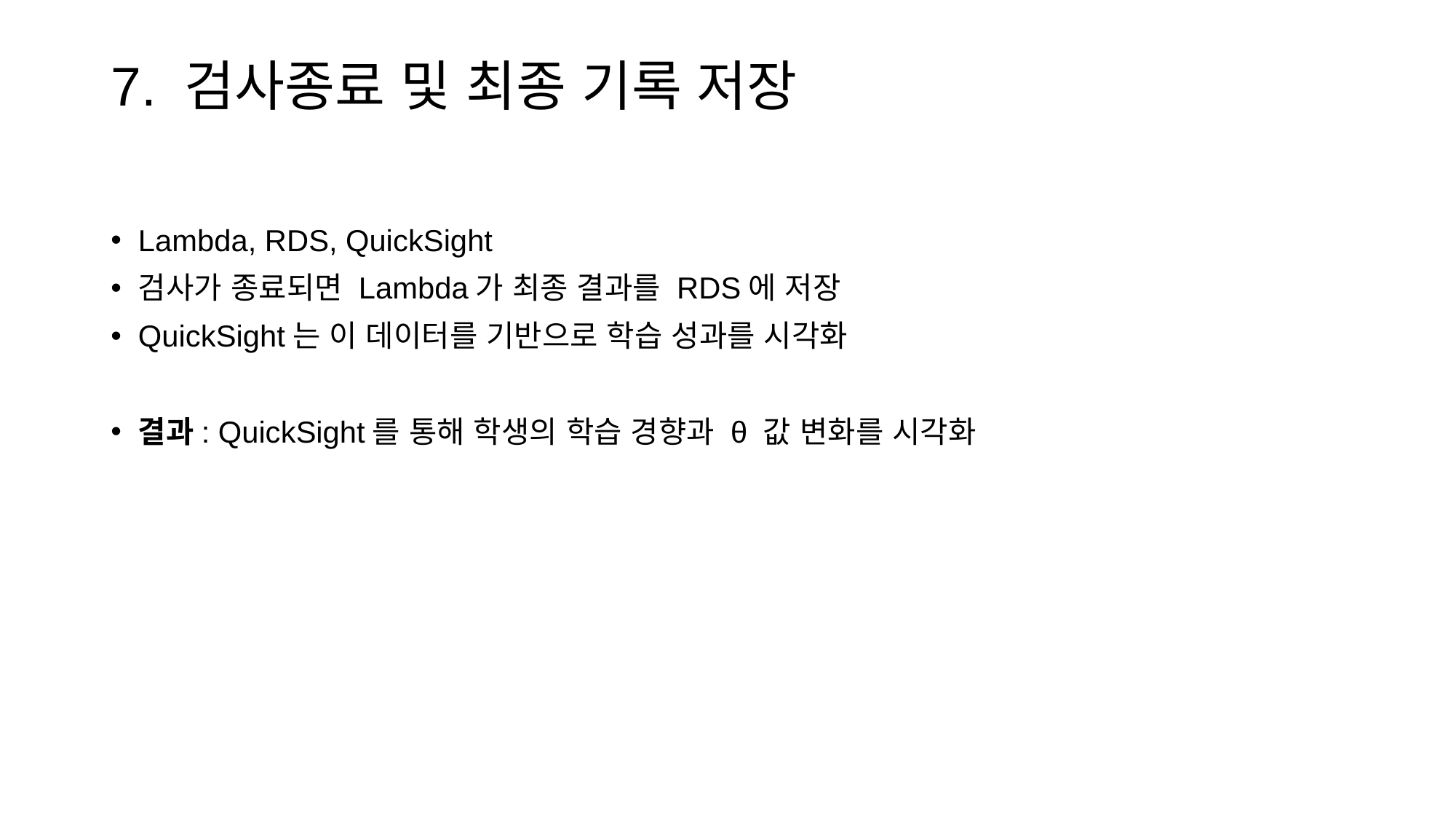

# 7. 검사종료 및 최종 기록 저장
Lambda, RDS, QuickSight
검사가 종료되면 Lambda가 최종 결과를 RDS에 저장
QuickSight는 이 데이터를 기반으로 학습 성과를 시각화

결과: QuickSight를 통해 학생의 학습 경향과 θ 값 변화를 시각화